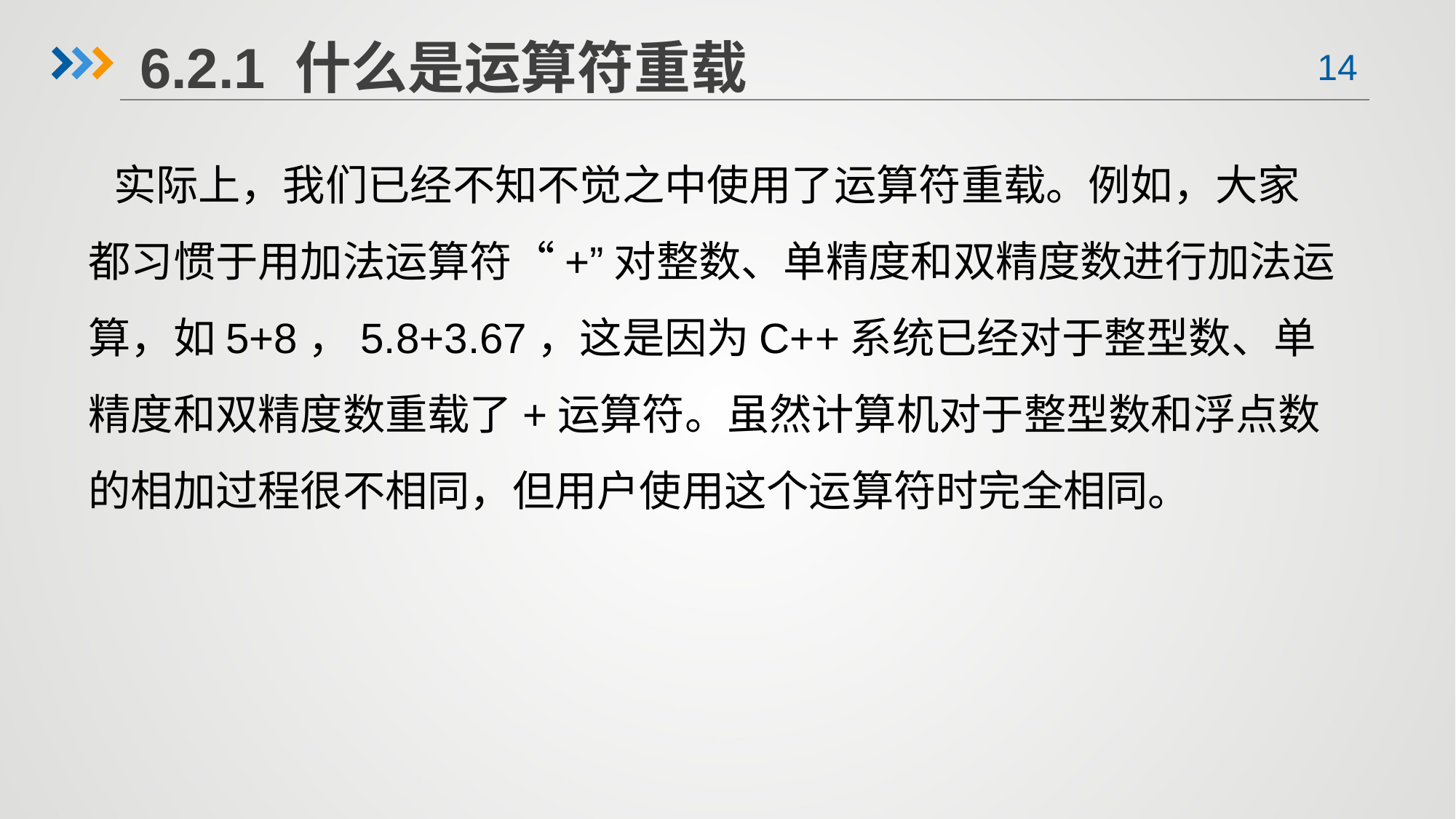

6.2.1 什么是运算符重载
  实际上，我们已经不知不觉之中使用了运算符重载。例如，大家都习惯于用加法运算符“+”对整数、单精度和双精度数进行加法运算，如5+8，5.8+3.67，这是因为C++系统已经对于整型数、单精度和双精度数重载了+运算符。虽然计算机对于整型数和浮点数的相加过程很不相同，但用户使用这个运算符时完全相同。